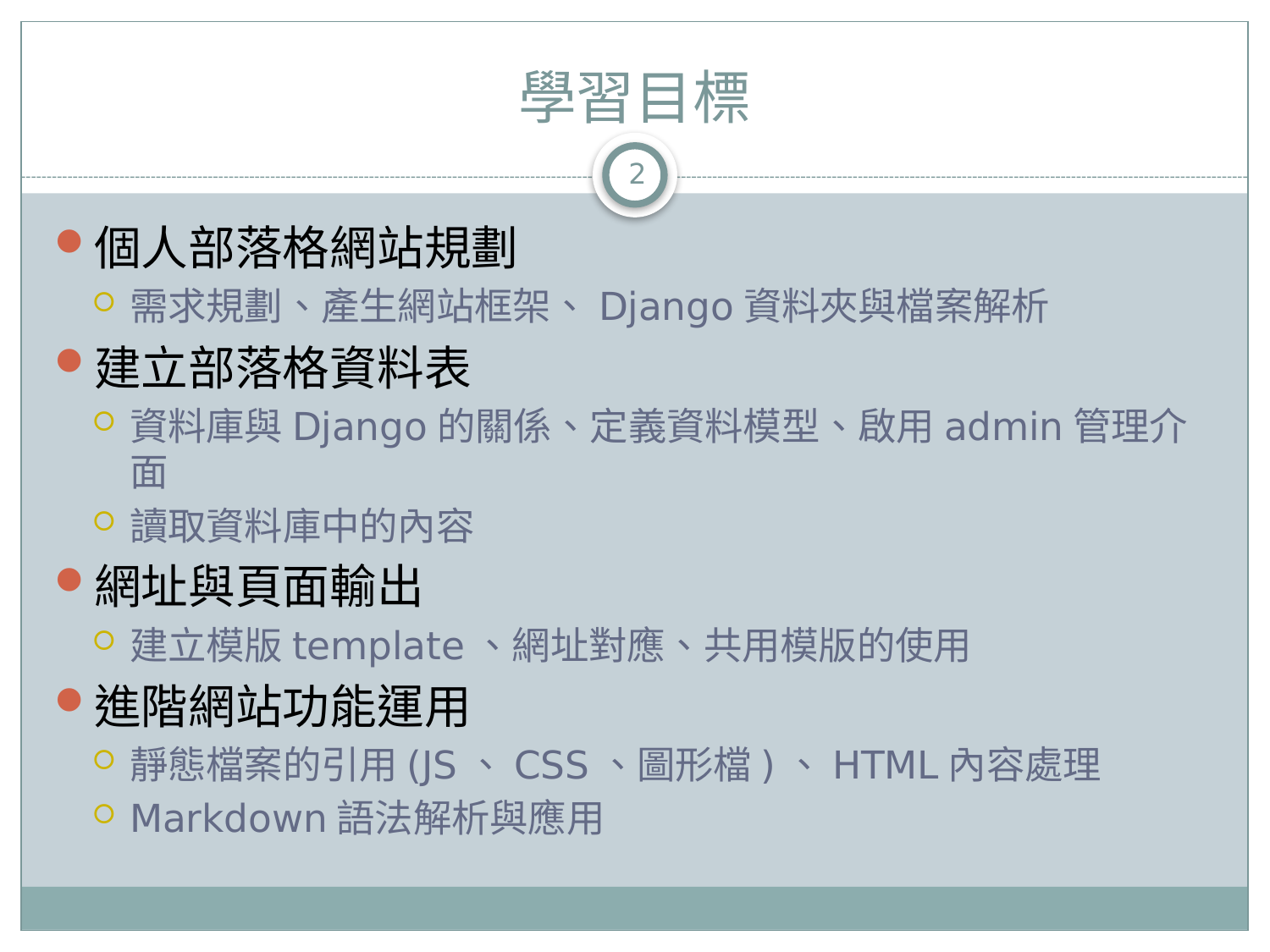

# 學習目標
2
個人部落格網站規劃
需求規劃、產生網站框架、Django資料夾與檔案解析
建立部落格資料表
資料庫與Django的關係、定義資料模型、啟用admin管理介面
讀取資料庫中的內容
網址與頁面輸出
建立模版template、網址對應、共用模版的使用
進階網站功能運用
靜態檔案的引用(JS、CSS、圖形檔)、HTML內容處理
Markdown語法解析與應用